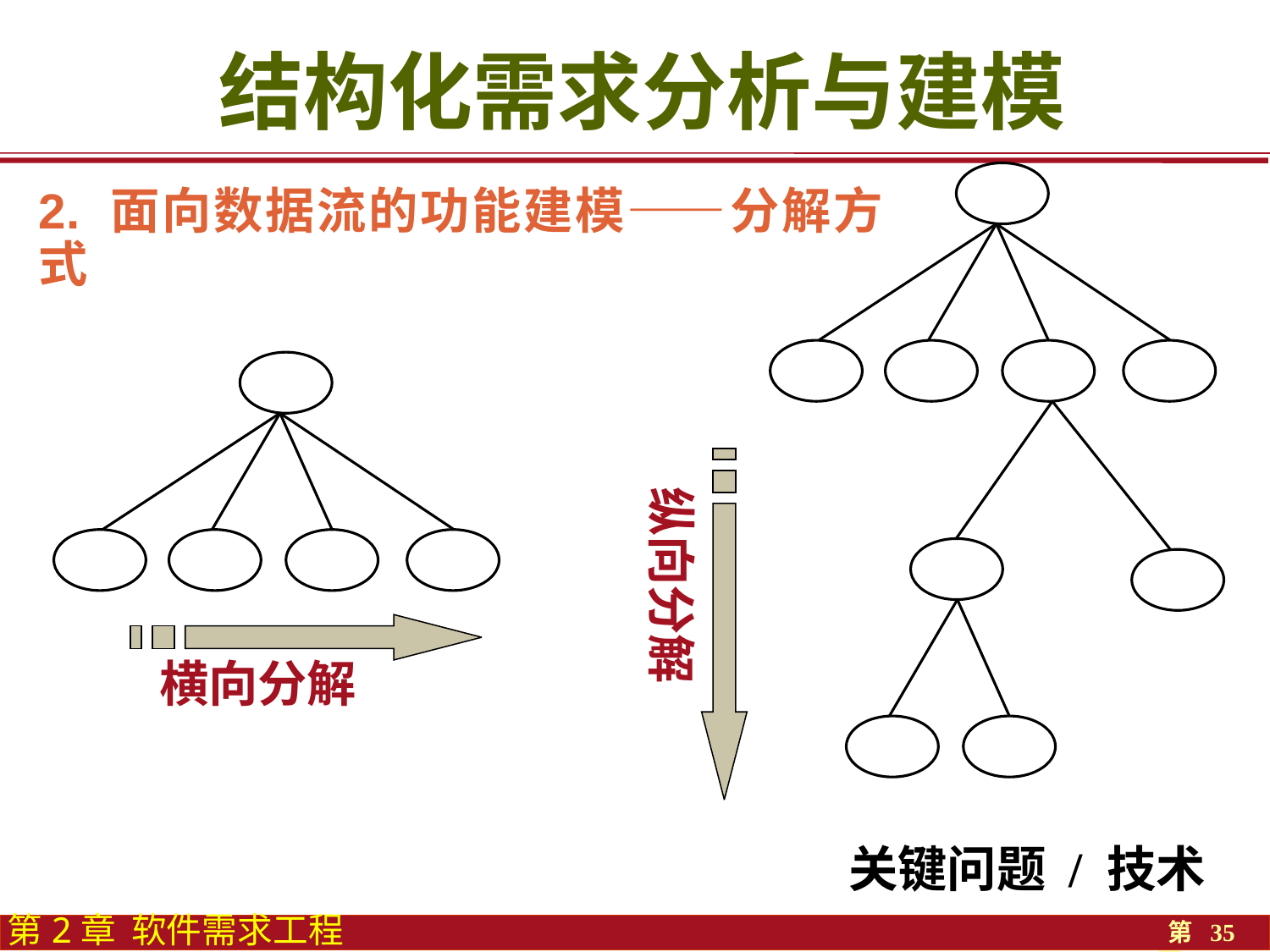

结构化需求分析与建模

纵向分解

关键问题 / 技术
2. 面向数据流的功能建模——分解方式

横向分解